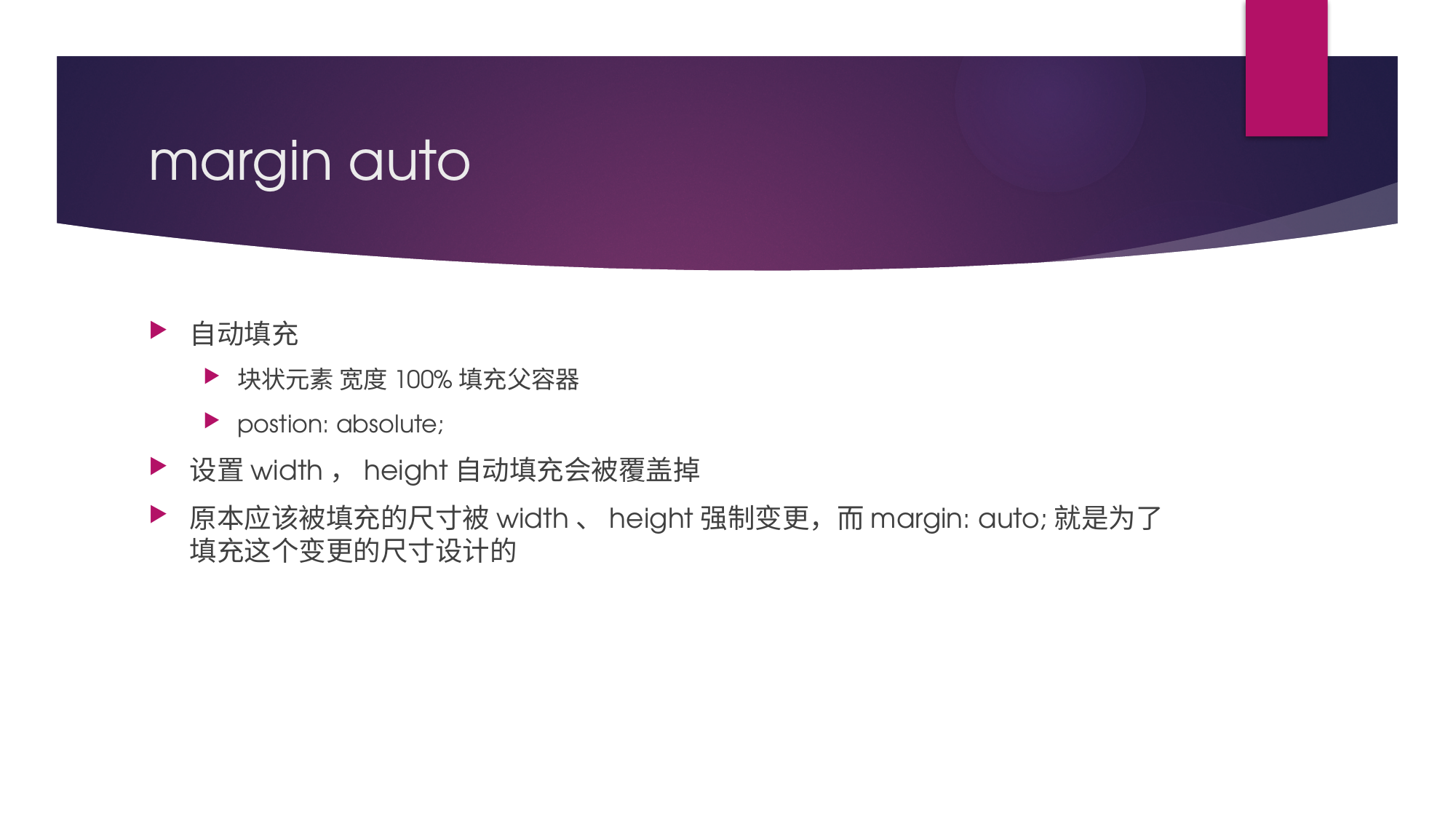

# margin auto
自动填充
块状元素 宽度100%填充父容器
postion: absolute;
设置width，height自动填充会被覆盖掉
原本应该被填充的尺寸被width、height强制变更，而margin: auto;就是为了填充这个变更的尺寸设计的